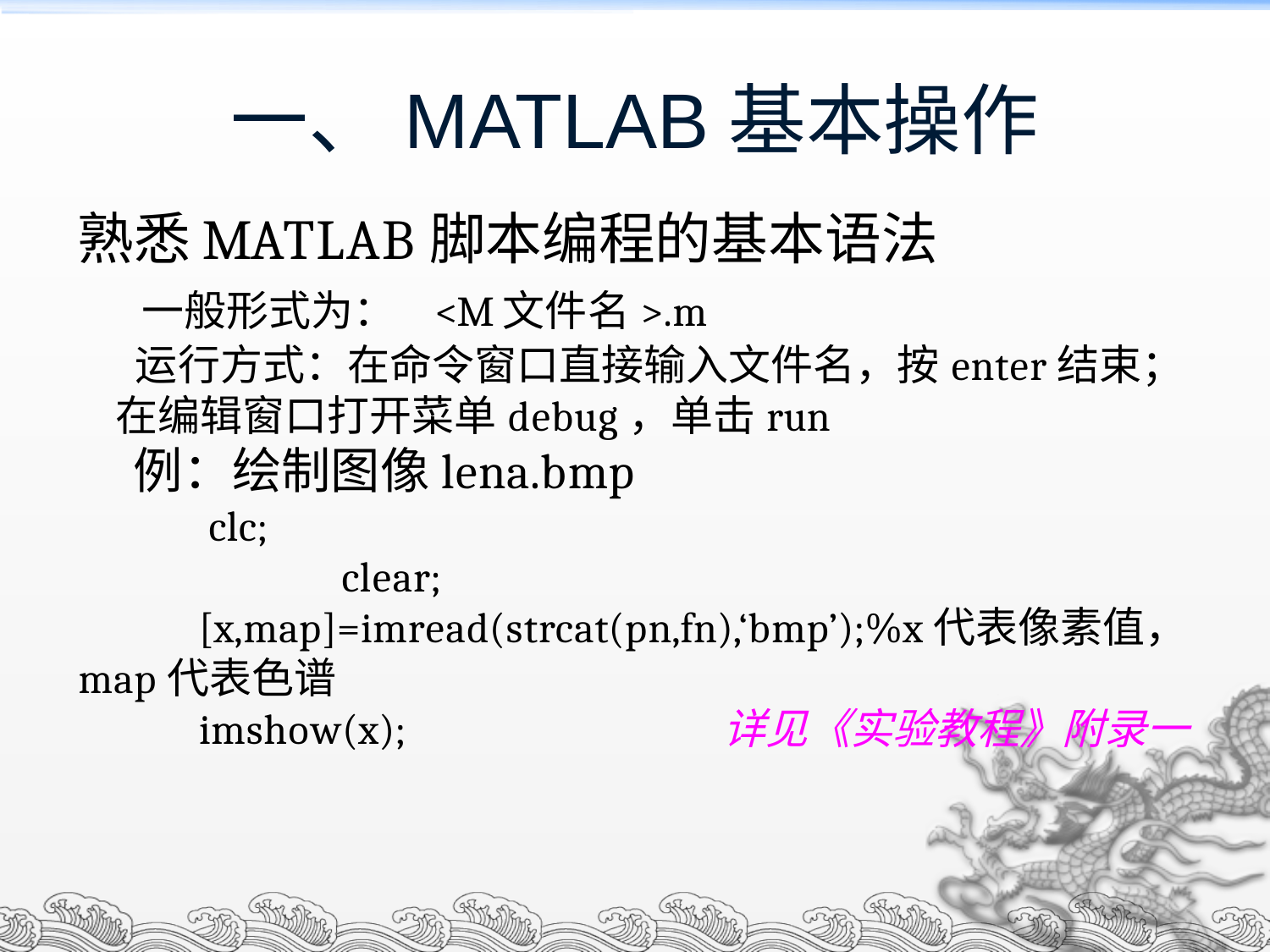

一、MATLAB基本操作
熟悉MATLAB脚本编程的基本语法
    一般形式为：   <M文件名>.m
     运行方式：在命令窗口直接输入文件名，按enter结束；      在编辑窗口打开菜单debug，单击run
    例：绘制图像lena.bmp
              clc;
		 clear;
             [x,map]=imread(strcat(pn,fn),‘bmp’);%x代表像素值，map代表色谱
             imshow(x);                                 详见《实验教程》附录一